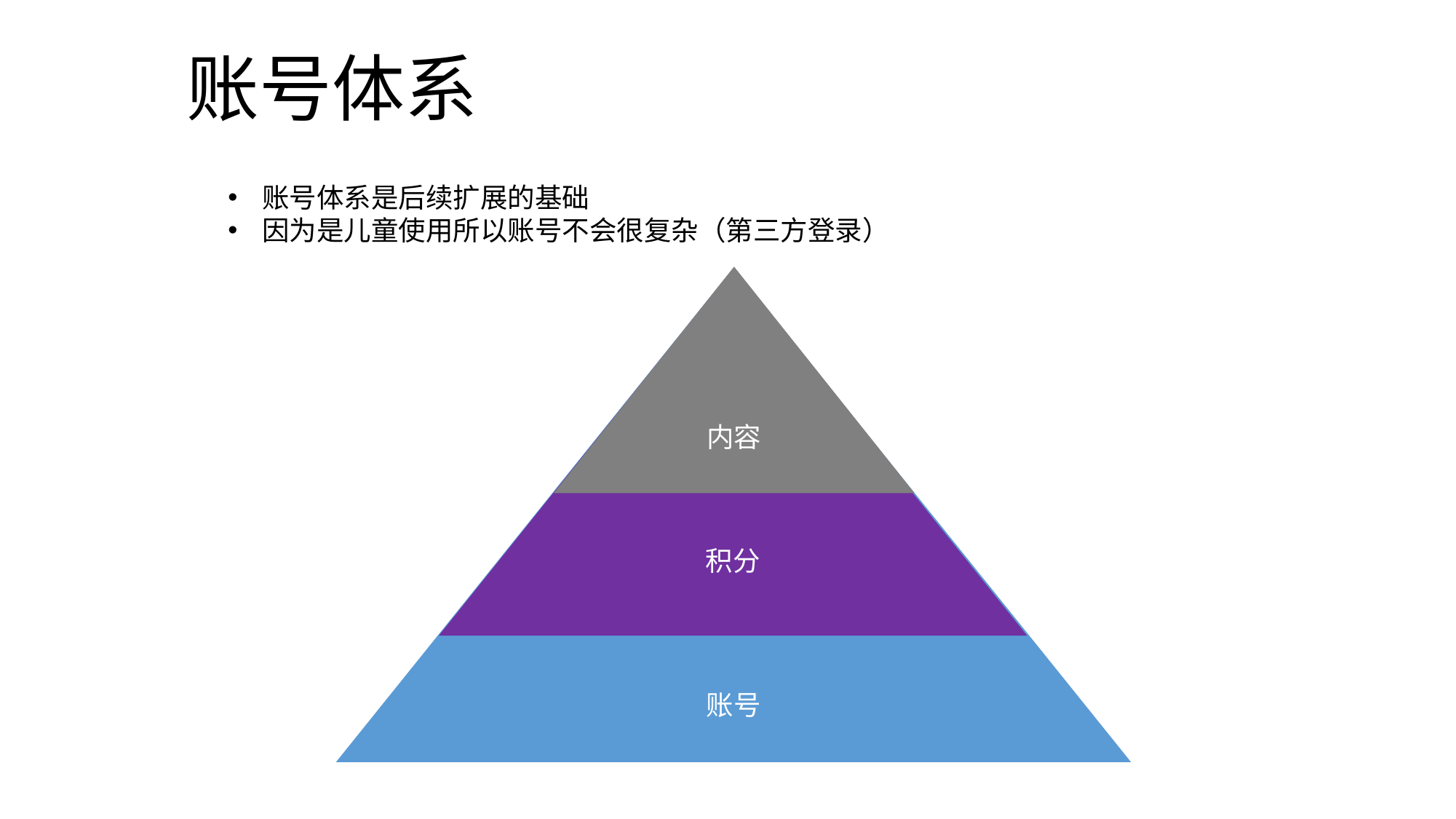

账号体系
账号体系是后续扩展的基础
因为是儿童使用所以账号不会很复杂（第三方登录）
内容

账号

积分